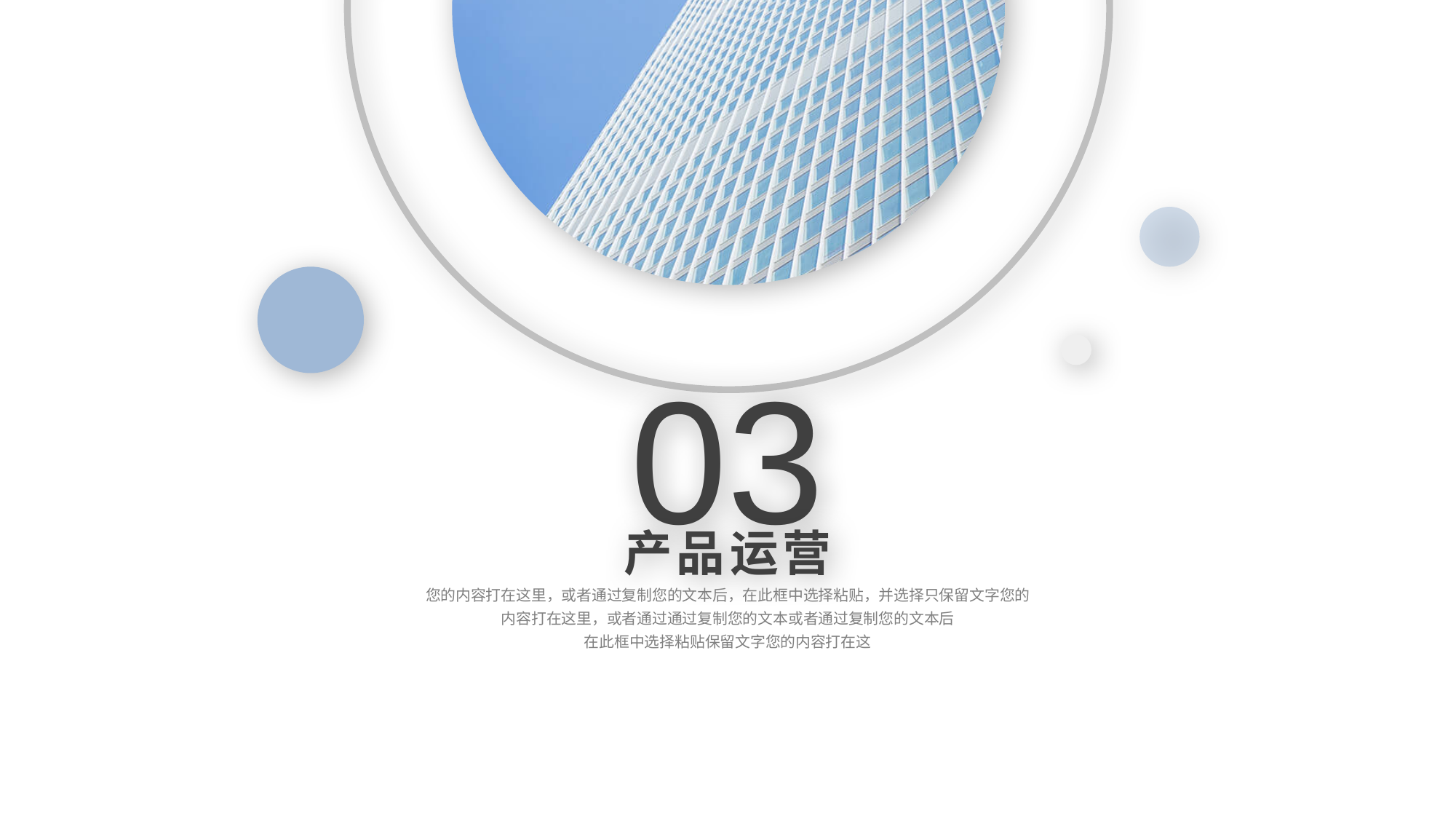

03

产品运营
您的内容打在这里，或者通过复制您的文本后，在此框中选择粘贴，并选择只保留文字您的内容打在这里，或者通过通过复制您的文本或者通过复制您的文本后
在此框中选择粘贴保留文字您的内容打在这